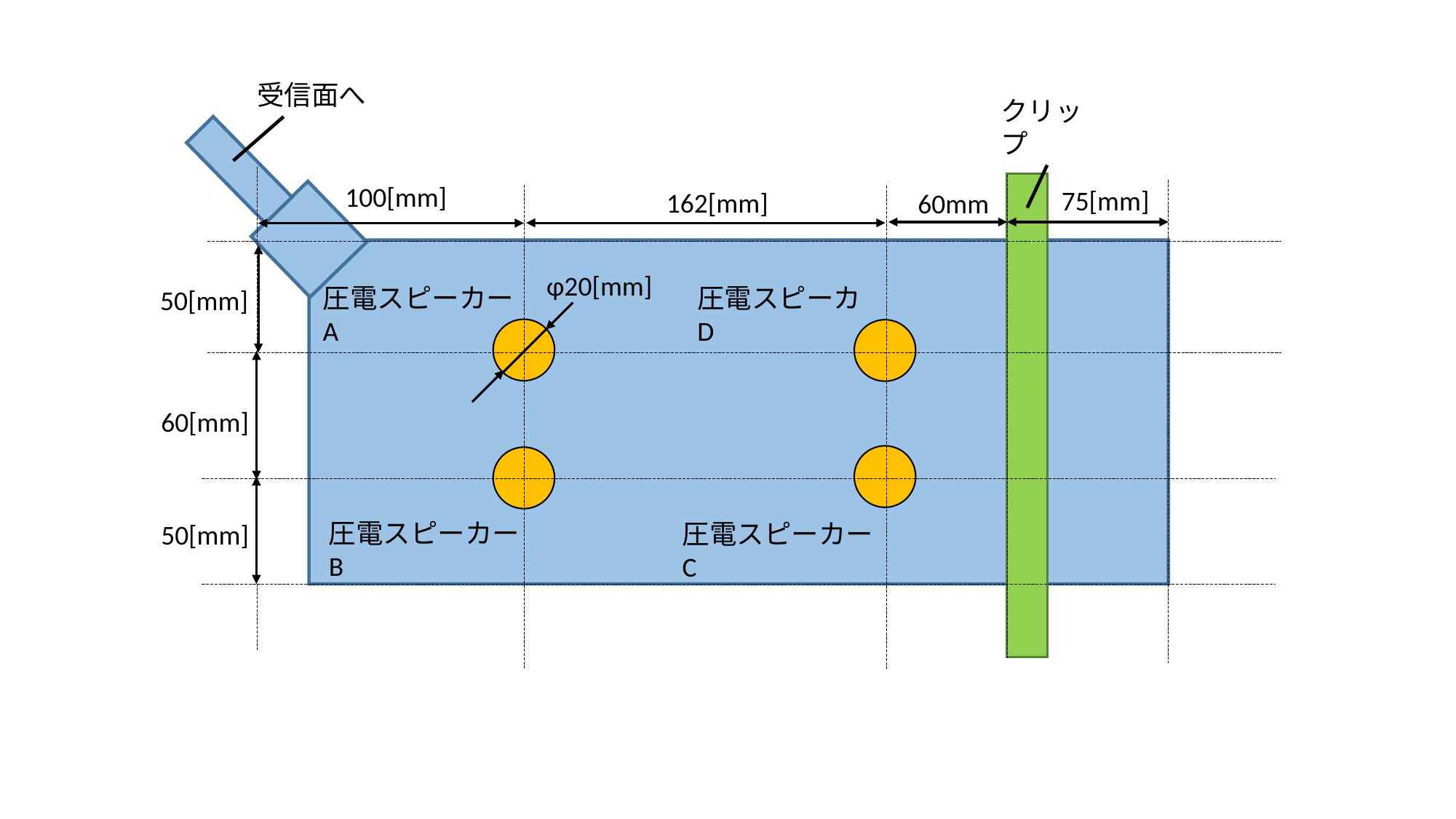

受信面へ
クリップ

100[mm]
75[mm]
162[mm]
60mm
φ20[mm]
圧電スピーカD
圧電スピーカーA
50[mm]

60[mm]

圧電スピーカーB
圧電スピーカーC
50[mm]